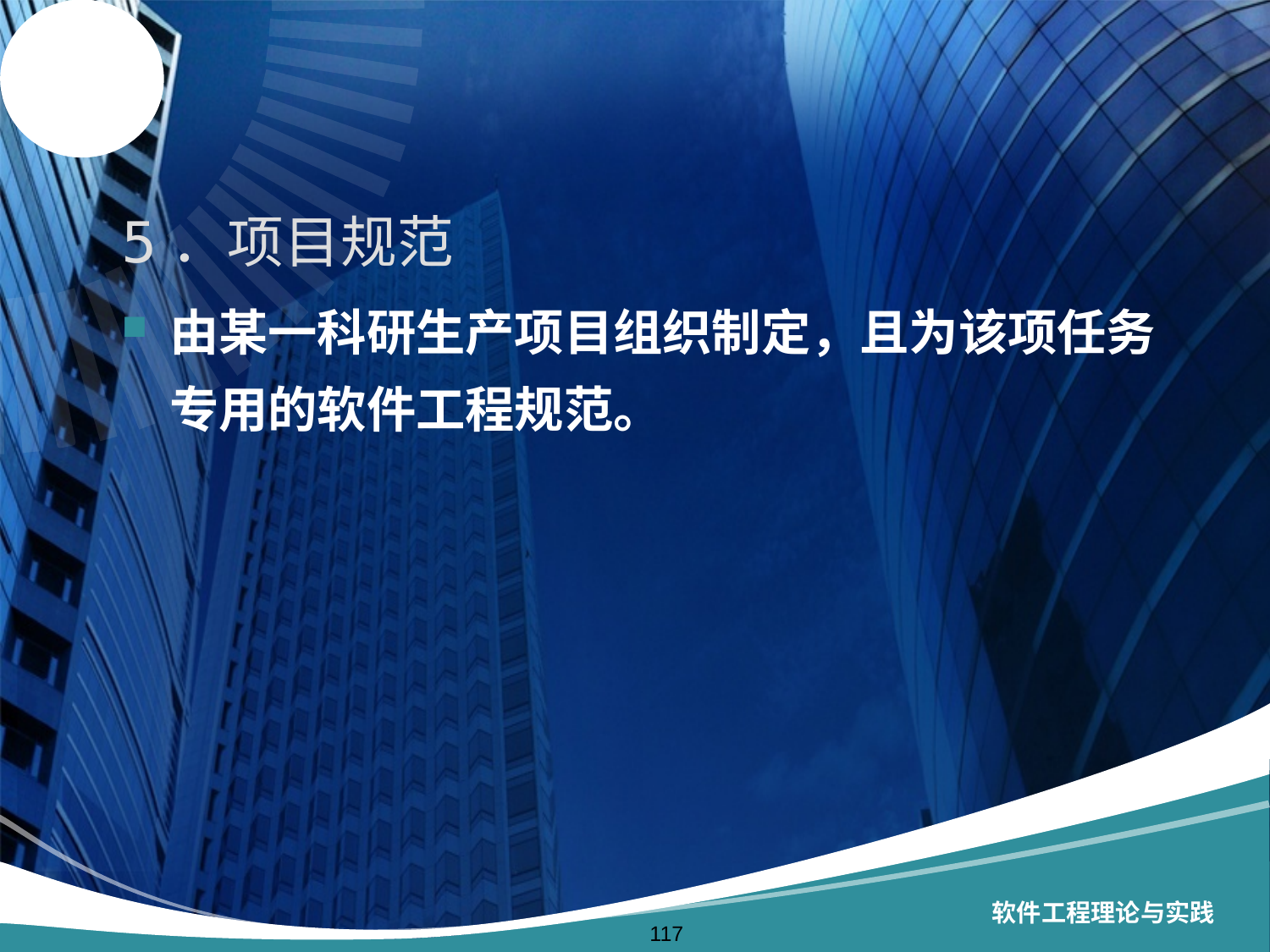

5．项目规范
由某一科研生产项目组织制定，且为该项任务专用的软件工程规范。
软件工程理论与实践
117